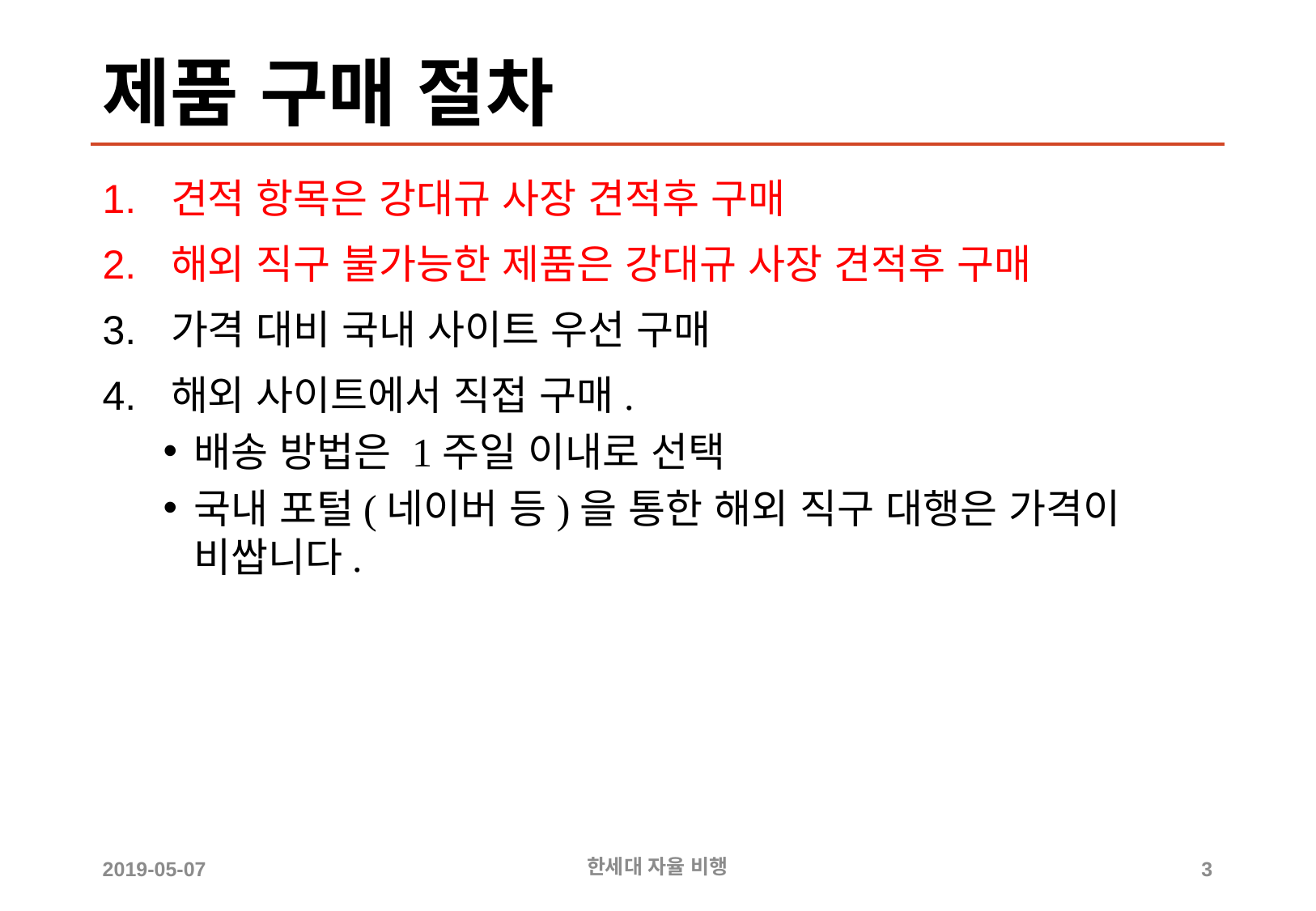

# 제품 구매 절차
견적 항목은 강대규 사장 견적후 구매
해외 직구 불가능한 제품은 강대규 사장 견적후 구매
가격 대비 국내 사이트 우선 구매
해외 사이트에서 직접 구매.
배송 방법은 1주일 이내로 선택
국내 포털(네이버 등)을 통한 해외 직구 대행은 가격이 비쌉니다.

2019-05-07
한세대 자율 비행
3